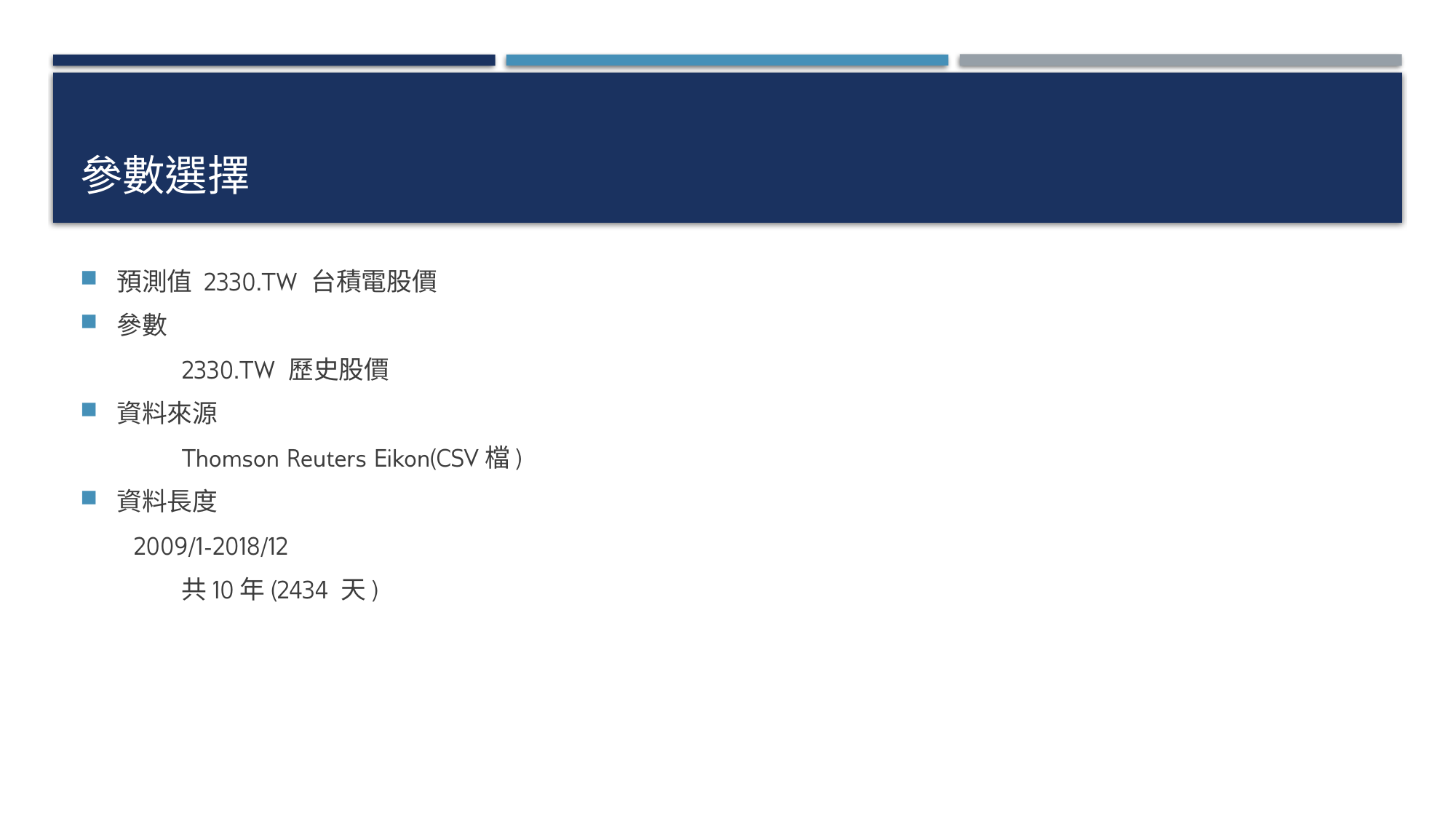

# 參數選擇
預測值 2330.TW 台積電股價
參數
	2330.TW 歷史股價
資料來源
	Thomson Reuters Eikon(CSV檔)
資料長度
       2009/1-2018/12
	共10年(2434 天)